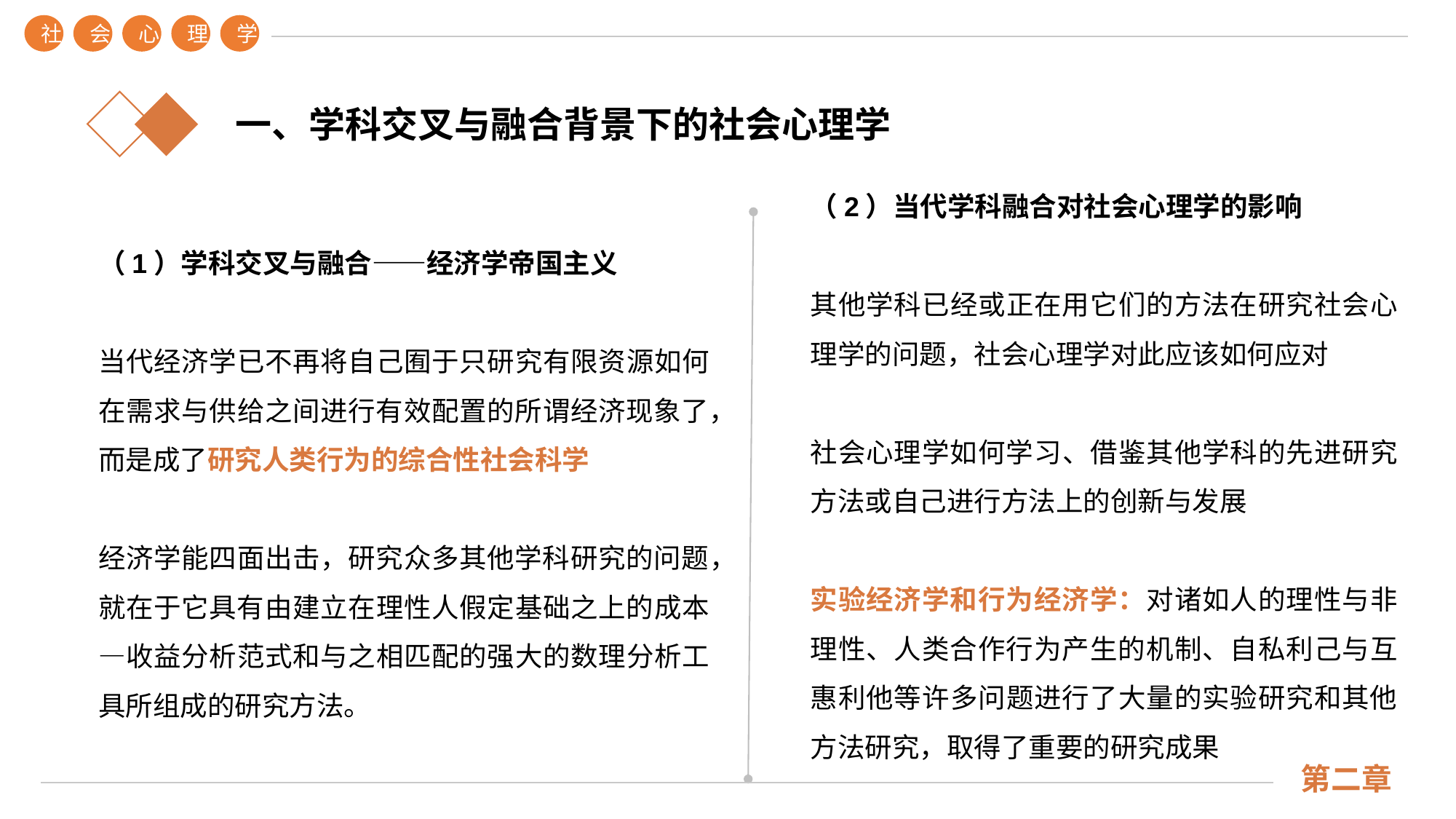

社
会
心
理
学
第二章

一、学科交叉与融合背景下的社会心理学
（2）当代学科融合对社会心理学的影响

其他学科已经或正在用它们的方法在研究社会心理学的问题，社会心理学对此应该如何应对

社会心理学如何学习、借鉴其他学科的先进研究方法或自己进行方法上的创新与发展

实验经济学和行为经济学：对诸如人的理性与非理性、人类合作行为产生的机制、自私利己与互惠利他等许多问题进行了大量的实验研究和其他方法研究，取得了重要的研究成果

（1）学科交叉与融合——经济学帝国主义

当代经济学已不再将自己囿于只研究有限资源如何在需求与供给之间进行有效配置的所谓经济现象了，而是成了研究人类行为的综合性社会科学

经济学能四面出击，研究众多其他学科研究的问题，就在于它具有由建立在理性人假定基础之上的成本—收益分析范式和与之相匹配的强大的数理分析工具所组成的研究方法。